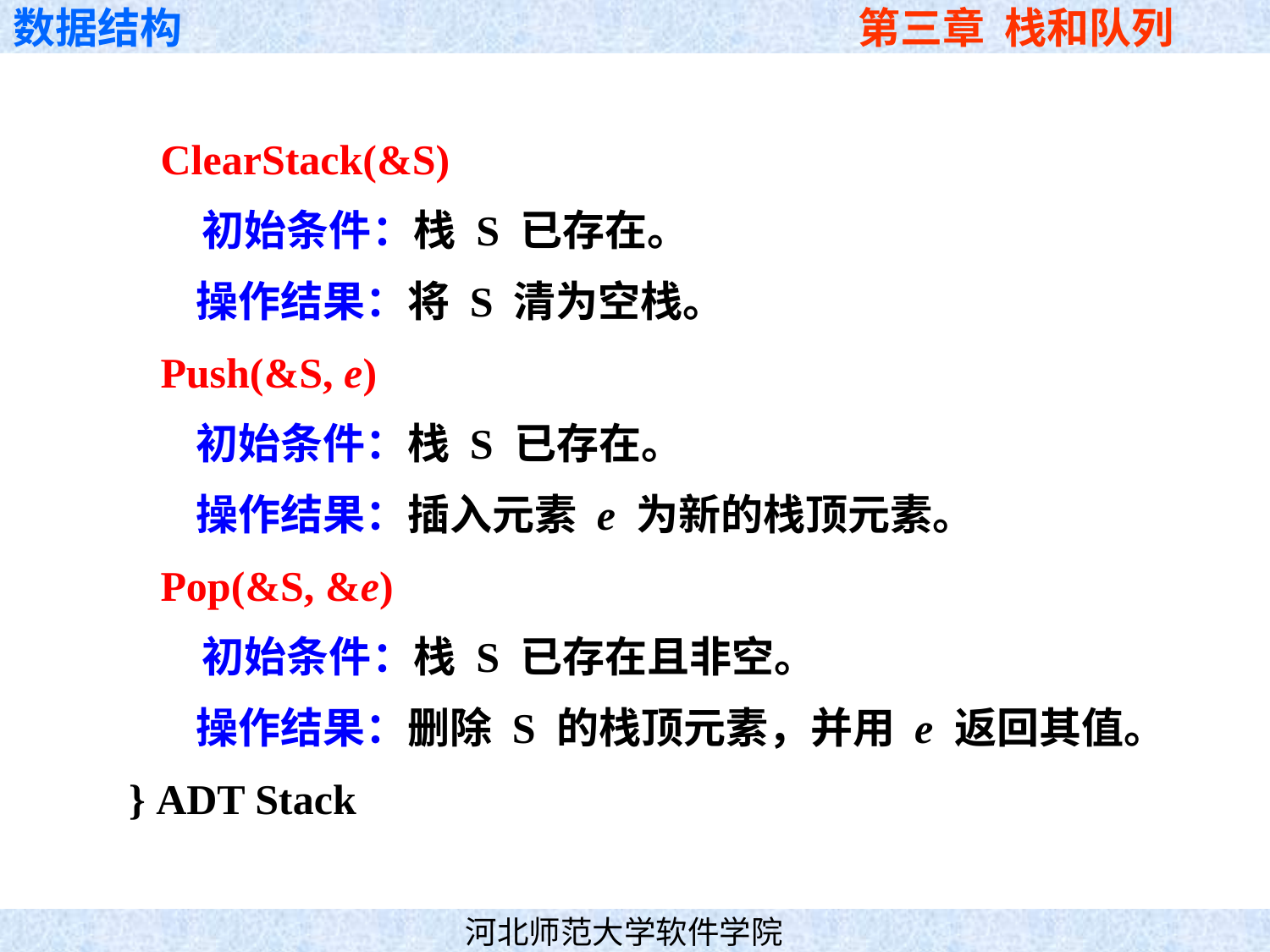

ClearStack(&S)
      初始条件：栈 S 已存在。
      操作结果：将 S 清为空栈。
   Push(&S, e)
      初始条件：栈 S 已存在。
      操作结果：插入元素 e 为新的栈顶元素。
   Pop(&S, &e)
      初始条件：栈 S 已存在且非空。
      操作结果：删除 S 的栈顶元素，并用 e 返回其值。
} ADT Stack